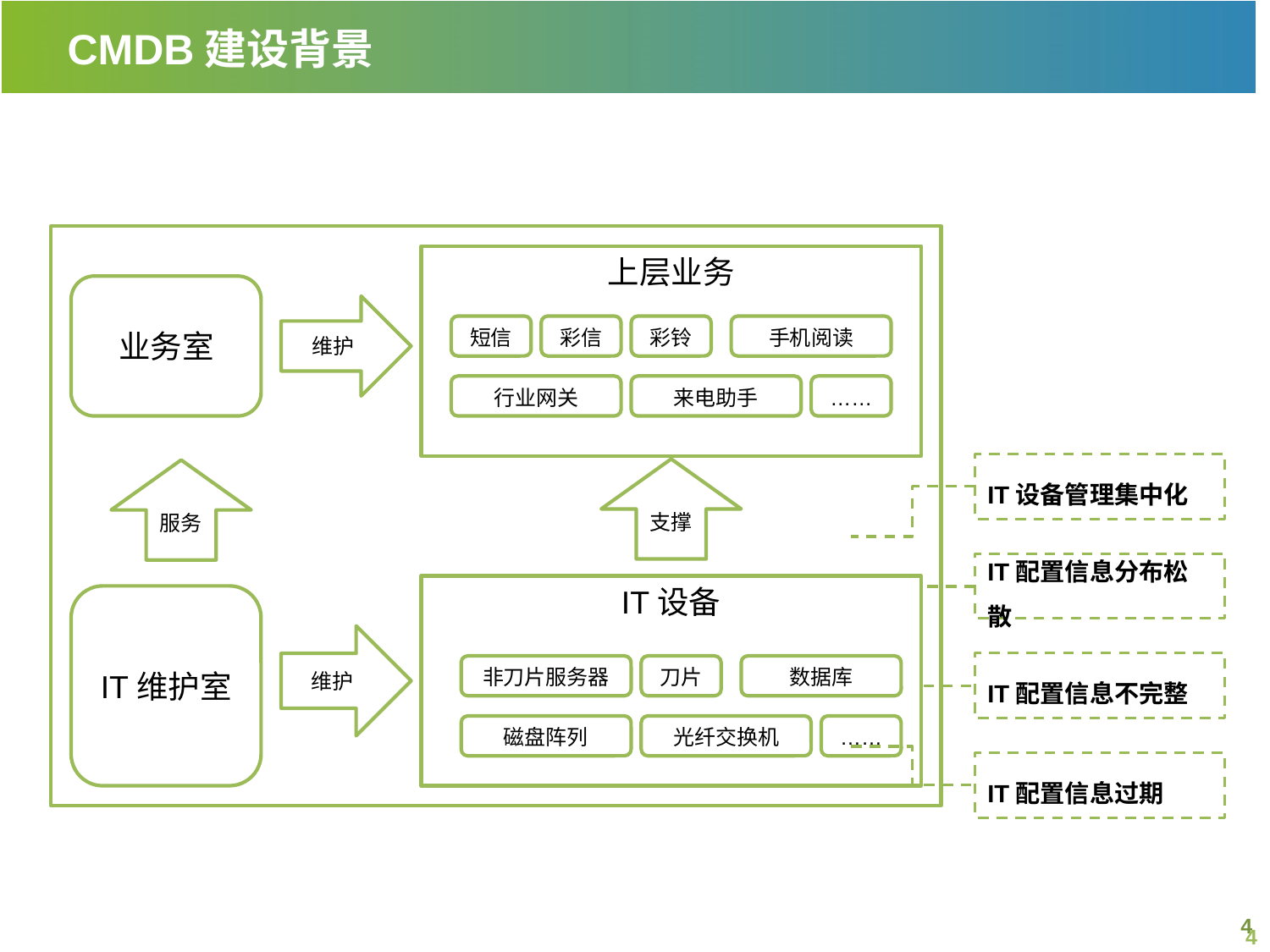

CMDB建设背景

上层业务
业务室
维护
短信
彩信
彩铃
手机阅读
行业网关
来电助手
……
支撑
服务
IT设备
IT维护室
维护
非刀片服务器
刀片
数据库
磁盘阵列
光纤交换机
……
IT设备管理集中化
IT配置信息分布松散
IT配置信息不完整
IT配置信息过期